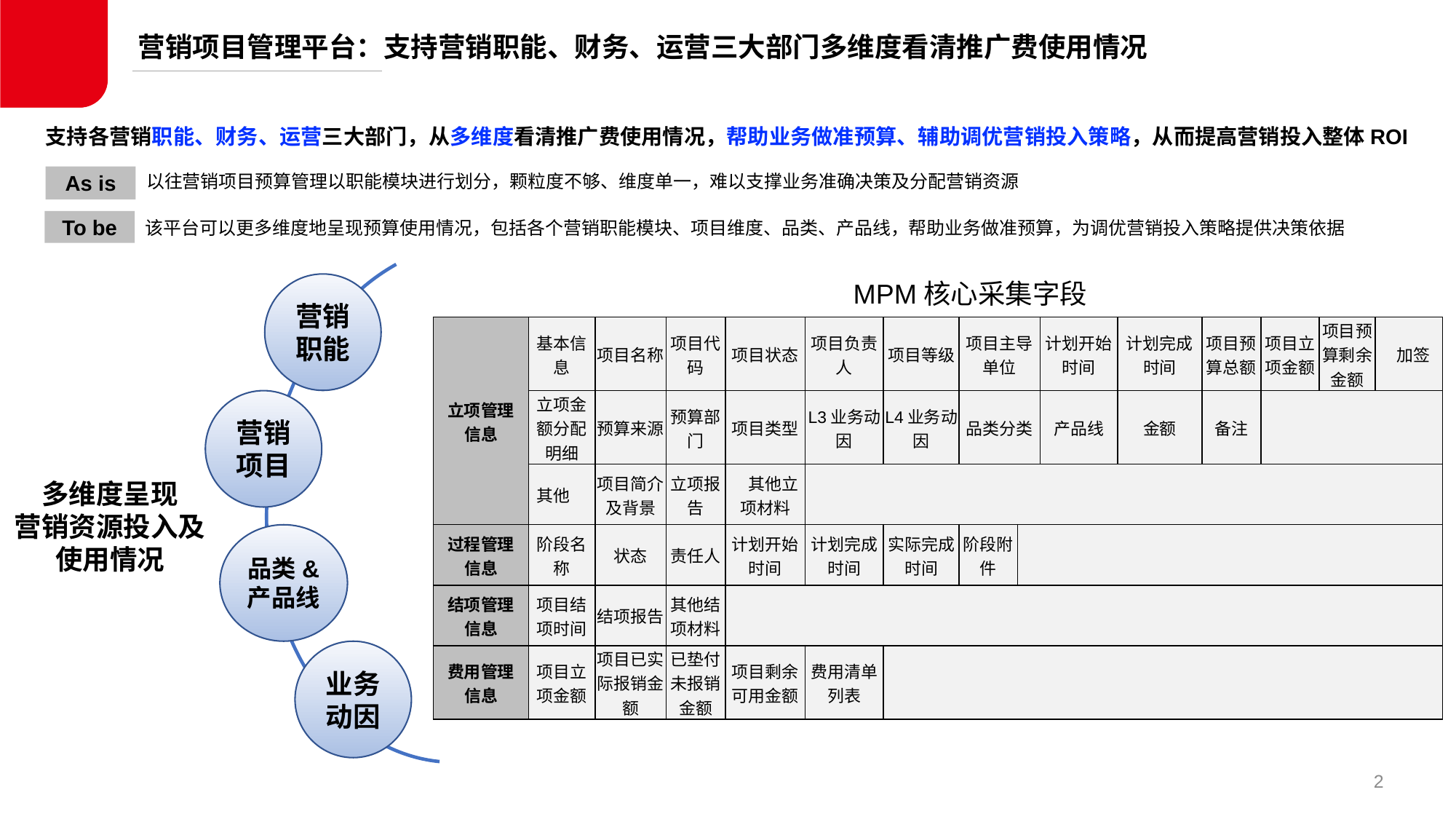

营销项目管理平台：支持营销职能、财务、运营三大部门多维度看清推广费使用情况
支持各营销职能、财务、运营三大部门，从多维度看清推广费使用情况，帮助业务做准预算、辅助调优营销投入策略，从而提高营销投入整体ROI
以往营销项目预算管理以职能模块进行划分，颗粒度不够、维度单一，难以支撑业务准确决策及分配营销资源
As is
To be
该平台可以更多维度地呈现预算使用情况，包括各个营销职能模块、项目维度、品类、产品线，帮助业务做准预算，为调优营销投入策略提供决策依据

MPM核心采集字段
营销职能
| 立项管理 信息 | 基本信息 | 项目名称 | 项目代码 | 项目状态 | 项目负责人 | 项目等级 | 项目主导单位 | 计划开始时间 | 计划开始时间 | 计划完成时间 | 项目预算总额 | 项目立项金额 | 项目预算剩余金额 | 加签 |
| --- | --- | --- | --- | --- | --- | --- | --- | --- | --- | --- | --- | --- | --- | --- |
|  | 立项金额分配明细 | 预算来源 | 预算部门 | 项目类型 | L3业务动因 | L4业务动因 | 品类分类 | 产品线 | 产品线 | 金额 | 备注 |  |  |  |
|  | 其他 | 项目简介及背景 | 立项报告 | 其他立项材料 |  |  |  |  |  |  |  |  |  |  |
| 过程管理 信息 | 阶段名称 | 状态 | 责任人 | 计划开始时间 | 计划完成时间 | 实际完成时间 | 阶段附件 |  |  |  |  |  |  |  |
| 结项管理 信息 | 项目结项时间 | 结项报告 | 其他结项材料 |  |  |  |  |  |  |  |  |  |  |  |
| 费用管理 信息 | 项目立项金额 | 项目已实际报销金额 | 已垫付未报销金额 | 项目剩余可用金额 | 费用清单列表 |  |  |  |  |  |  |  |  |  |
营销项目
多维度呈现
营销资源投入及使用情况

品类&
产品线
业务动因
2